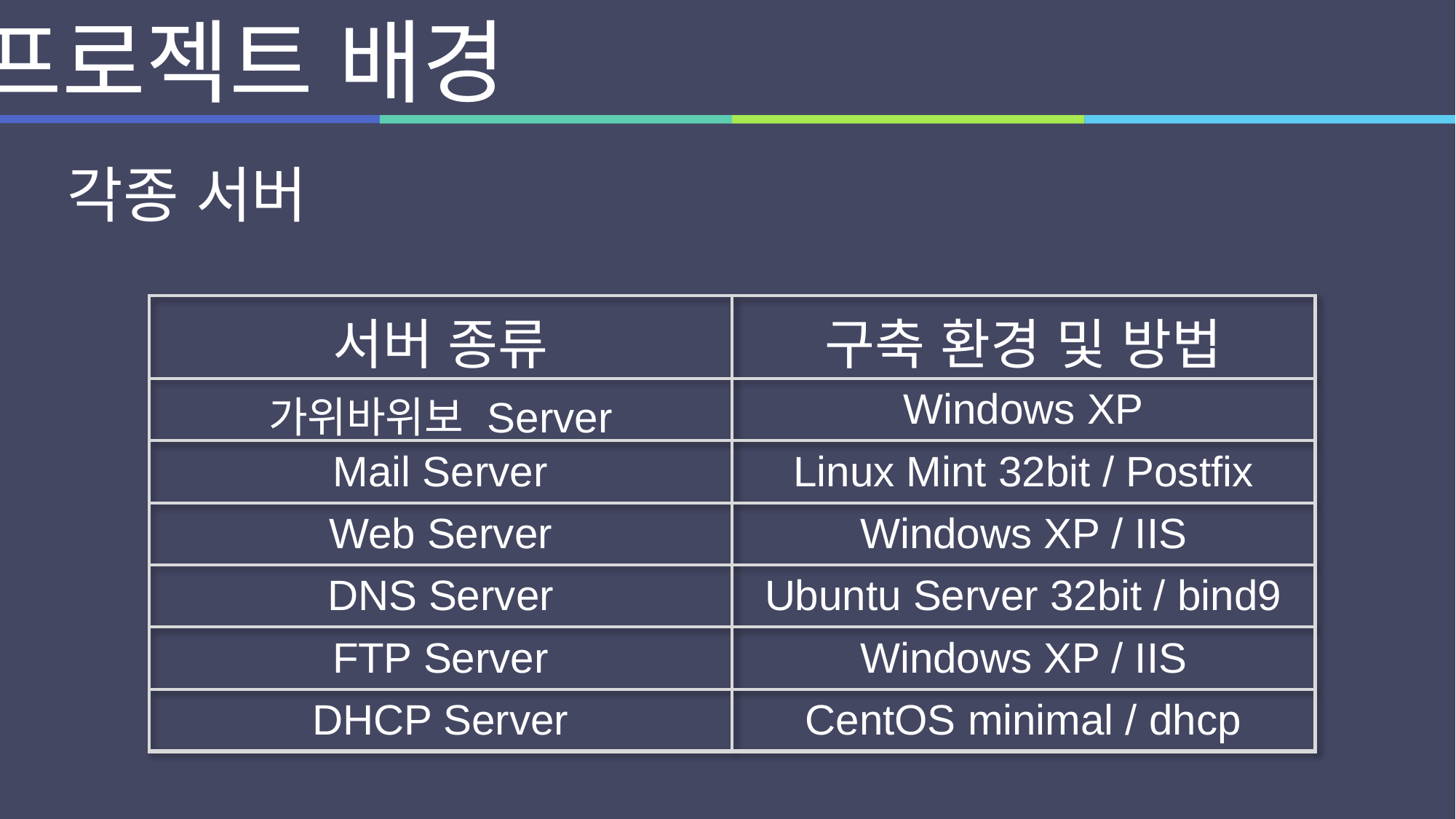

프로젝트 배경

각종 서버
| 서버 종류 | 구축 환경 및 방법 |
| --- | --- |
| 가위바위보 Server | Windows XP |
| Mail Server | Linux Mint 32bit / Postfix |
| Web Server | Windows XP / IIS |
| DNS Server | Ubuntu Server 32bit / bind9 |
| FTP Server | Windows XP / IIS |
| DHCP Server | CentOS minimal / dhcp |